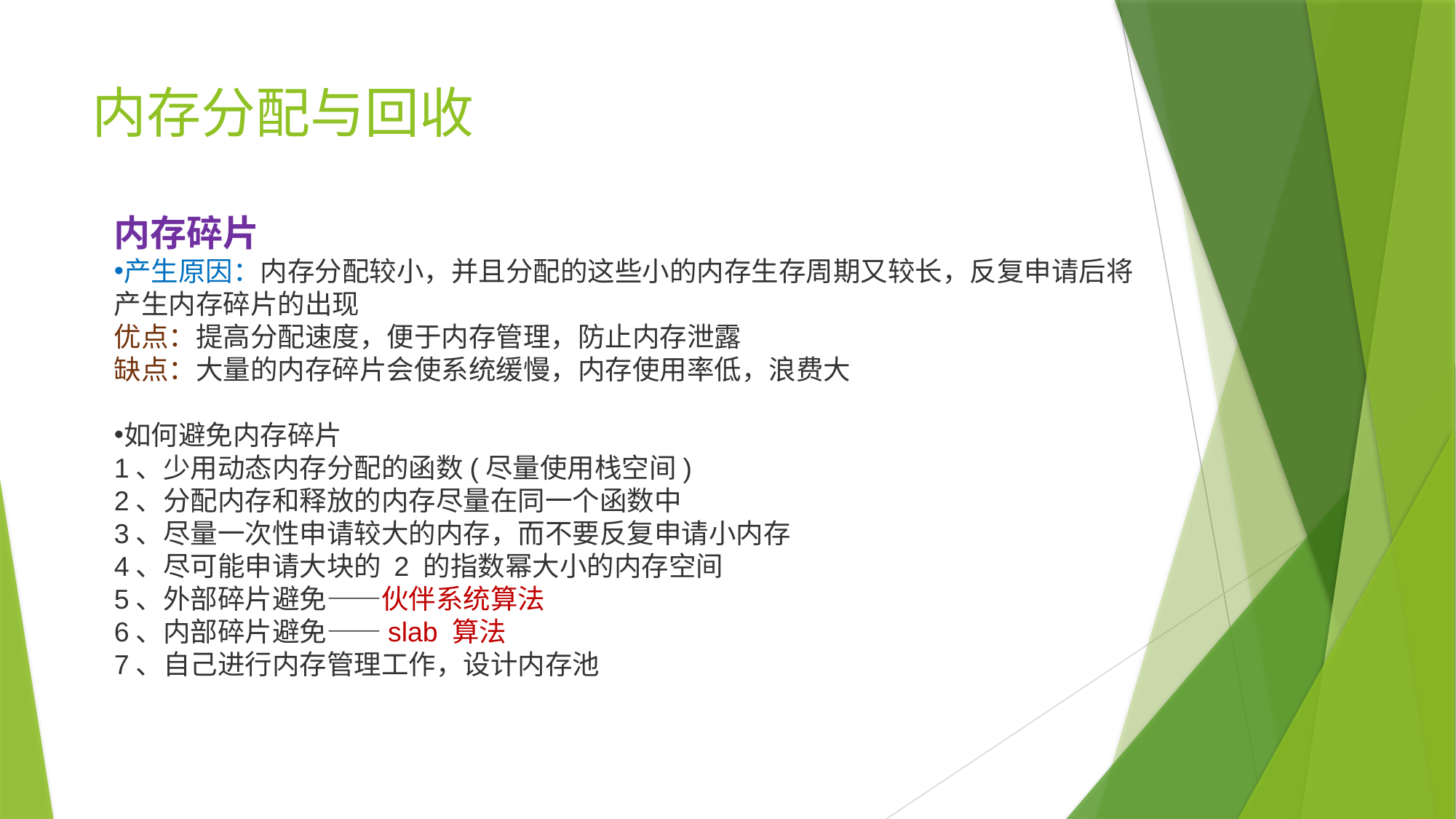

# 内存分配与回收
内存碎片
产生原因：内存分配较小，并且分配的这些小的内存生存周期又较长，反复申请后将产生内存碎片的出现
优点：提高分配速度，便于内存管理，防止内存泄露
缺点：大量的内存碎片会使系统缓慢，内存使用率低，浪费大

如何避免内存碎片
1、少用动态内存分配的函数(尽量使用栈空间)
2、分配内存和释放的内存尽量在同一个函数中
3、尽量一次性申请较大的内存，而不要反复申请小内存
4、尽可能申请大块的 2 的指数幂大小的内存空间
5、外部碎片避免——伙伴系统算法
6、内部碎片避免——slab 算法
7、自己进行内存管理工作，设计内存池